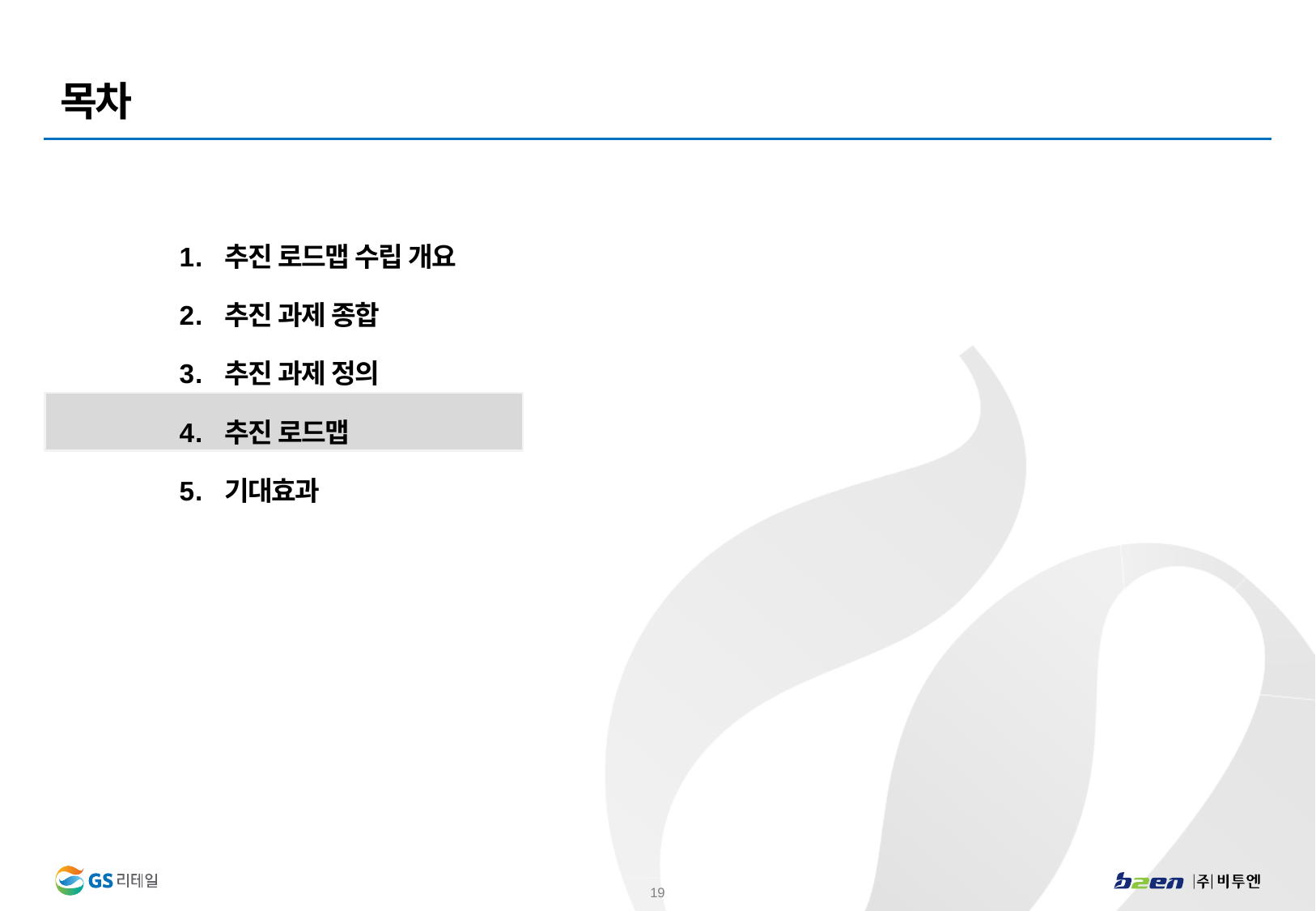

추진 로드맵 수립 개요
추진 과제 종합
추진 과제 정의
추진 로드맵
기대효과

19